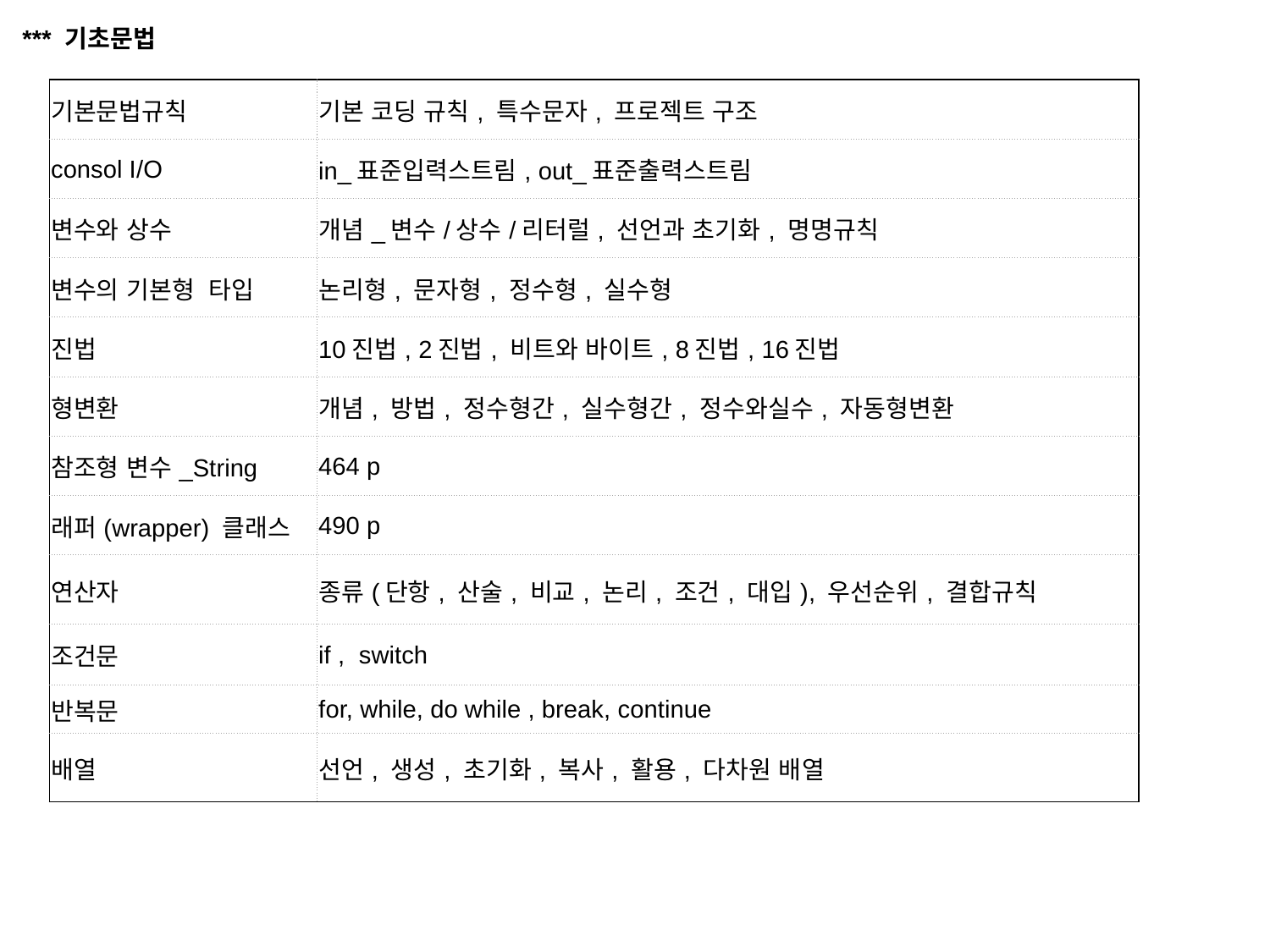

*** 기초문법

| 기본문법규칙 | 기본 코딩 규칙, 특수문자, 프로젝트 구조 |
| --- | --- |
| consol I/O | in\_표준입력스트림, out\_표준출력스트림 |
| 변수와 상수 | 개념\_변수/상수/리터럴, 선언과 초기화, 명명규칙 |
| 변수의 기본형 타입 | 논리형, 문자형, 정수형, 실수형 |
| 진법 | 10진법, 2진법, 비트와 바이트, 8진법, 16진법 |
| 형변환 | 개념, 방법, 정수형간, 실수형간, 정수와실수, 자동형변환 |
| 참조형 변수\_String | 464 p |
| 래퍼(wrapper) 클래스 | 490 p |
| 연산자 | 종류(단항, 산술, 비교, 논리, 조건, 대입), 우선순위, 결합규칙 |
| 조건문 | if , switch |
| 반복문 | for, while, do while , break, continue |
| 배열 | 선언, 생성, 초기화, 복사, 활용, 다차원 배열 |